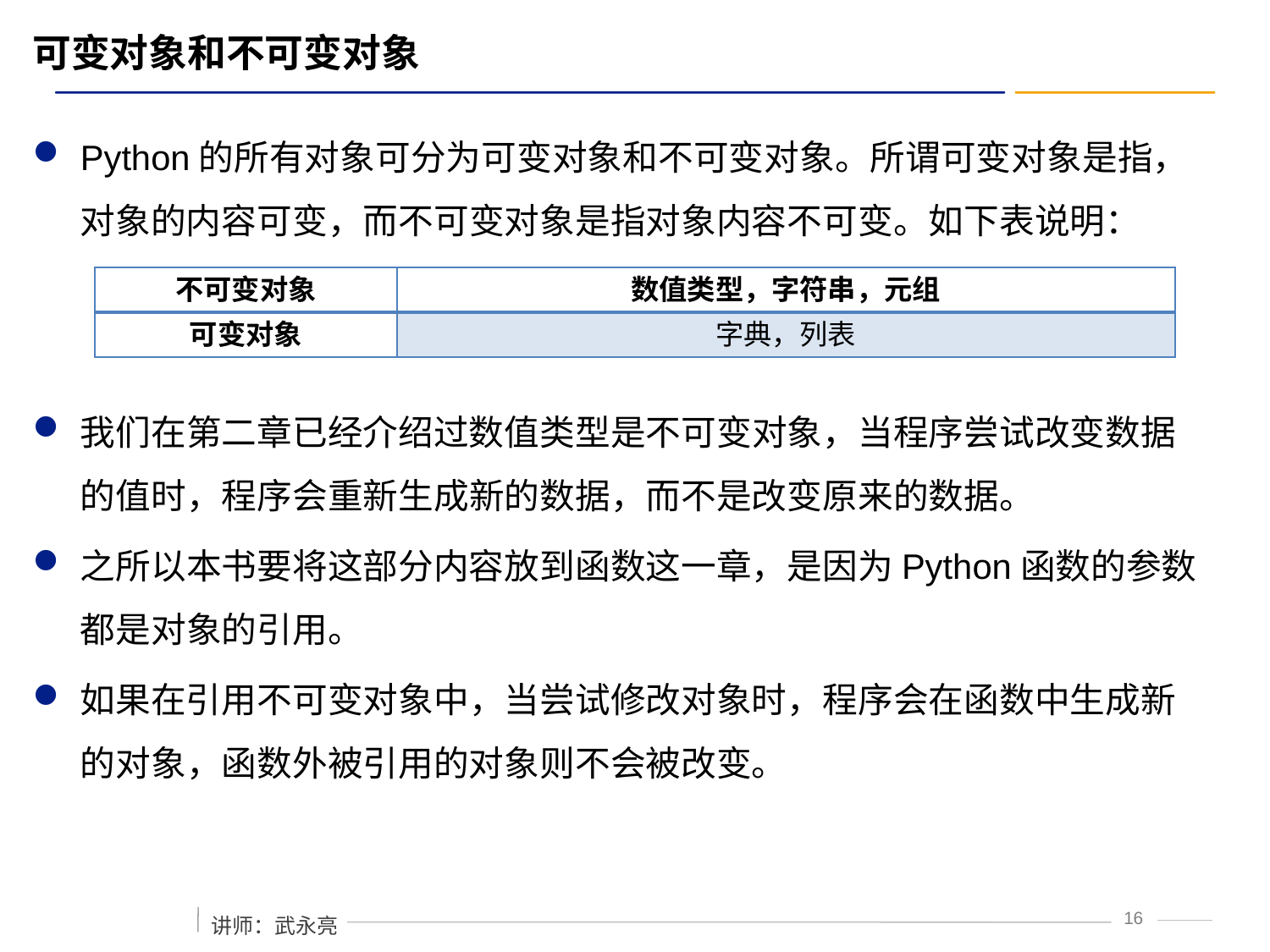

# 可变对象和不可变对象
Python的所有对象可分为可变对象和不可变对象。所谓可变对象是指，对象的内容可变，而不可变对象是指对象内容不可变。如下表说明：

我们在第二章已经介绍过数值类型是不可变对象，当程序尝试改变数据的值时，程序会重新生成新的数据，而不是改变原来的数据。
之所以本书要将这部分内容放到函数这一章，是因为Python函数的参数都是对象的引用。
如果在引用不可变对象中，当尝试修改对象时，程序会在函数中生成新的对象，函数外被引用的对象则不会被改变。
| 不可变对象 | 数值类型，字符串，元组 |
| --- | --- |
| 可变对象 | 字典，列表 |